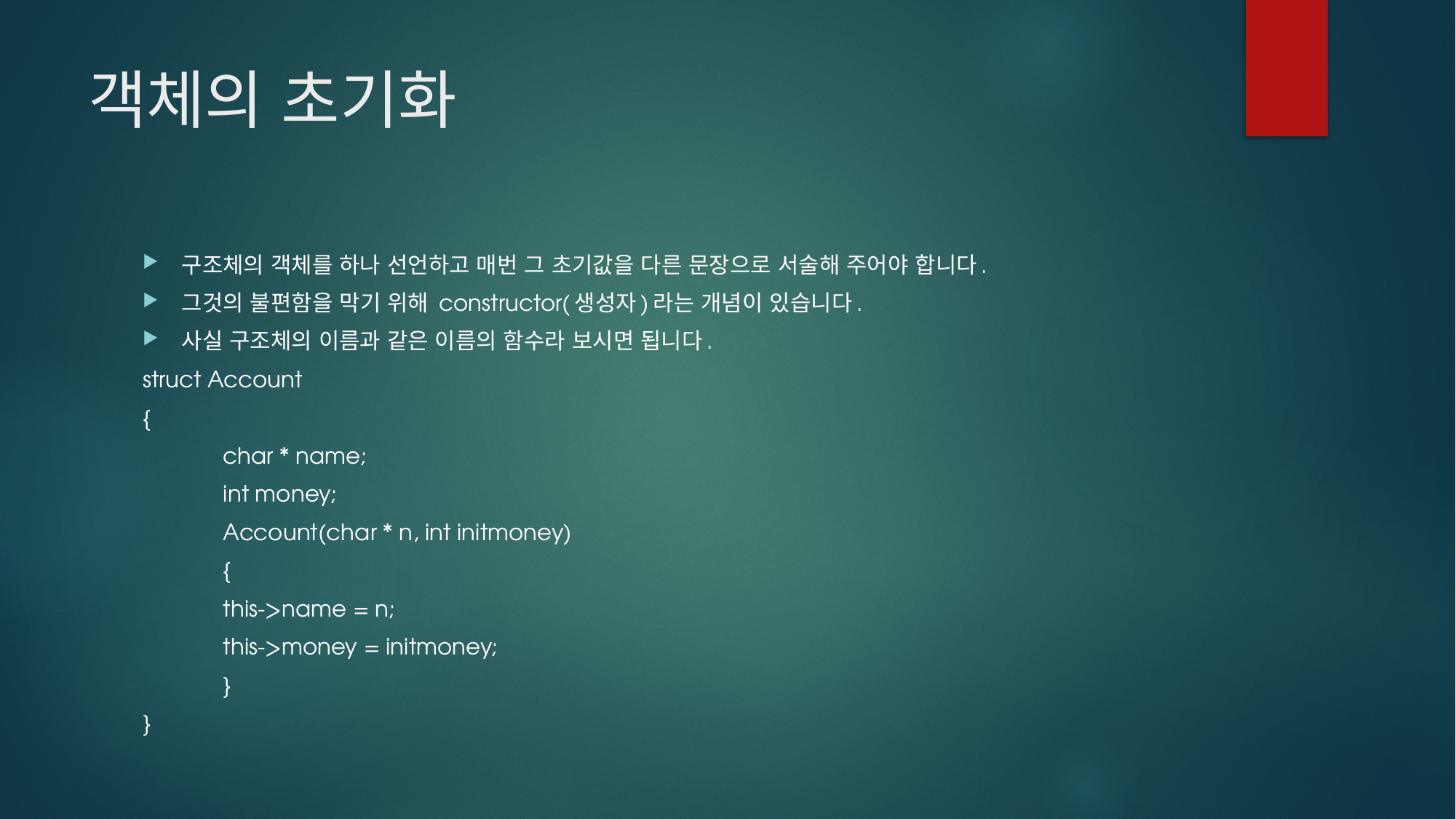

# 객체의 초기화
구조체의 객체를 하나 선언하고 매번 그 초기값을 다른 문장으로 서술해 주어야 합니다.
그것의 불편함을 막기 위해 constructor(생성자)라는 개념이 있습니다.
사실 구조체의 이름과 같은 이름의 함수라 보시면 됩니다.
struct Account
{
	char * name;
	int money;
	Account(char * n, int initmoney)
	{
		this->name = n;
		this->money = initmoney;
	}
}